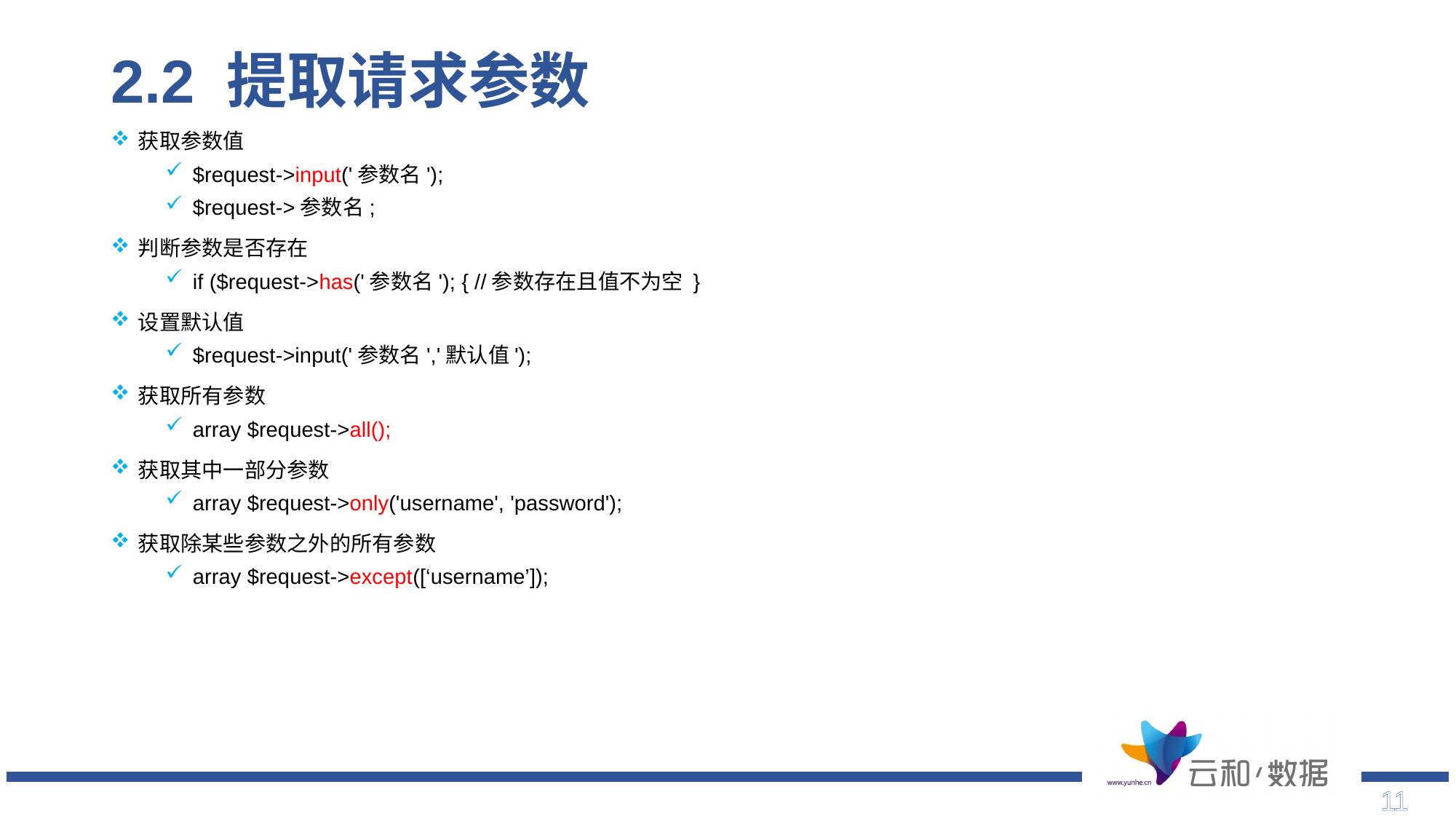

# 2.2 提取请求参数
获取参数值
$request->input('参数名');
$request->参数名;
判断参数是否存在
if ($request->has('参数名'); { //参数存在且值不为空 }
设置默认值
$request->input('参数名','默认值');
获取所有参数
array $request->all();
获取其中一部分参数
array $request->only('username', 'password');
获取除某些参数之外的所有参数
array $request->except([‘username’]);